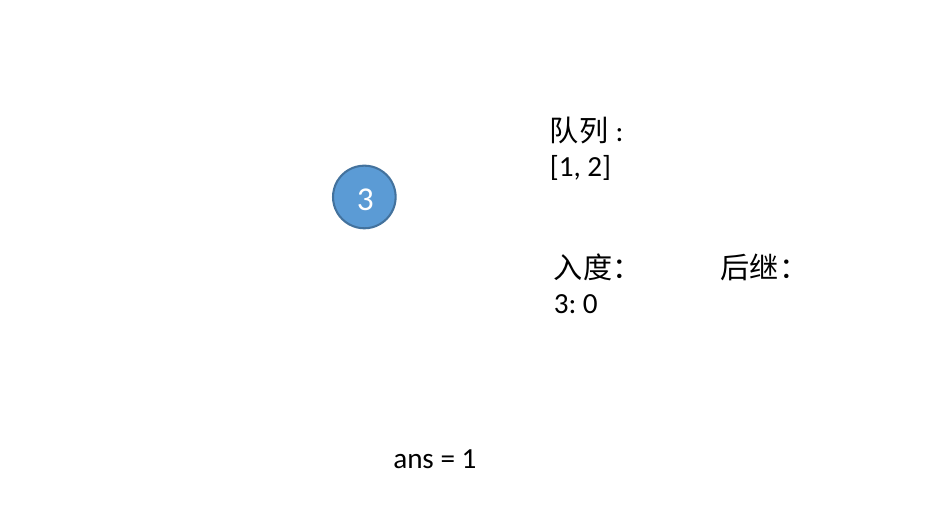

队列:
[1, 2]
3
入度：
3: 0
后继：
ans = 1